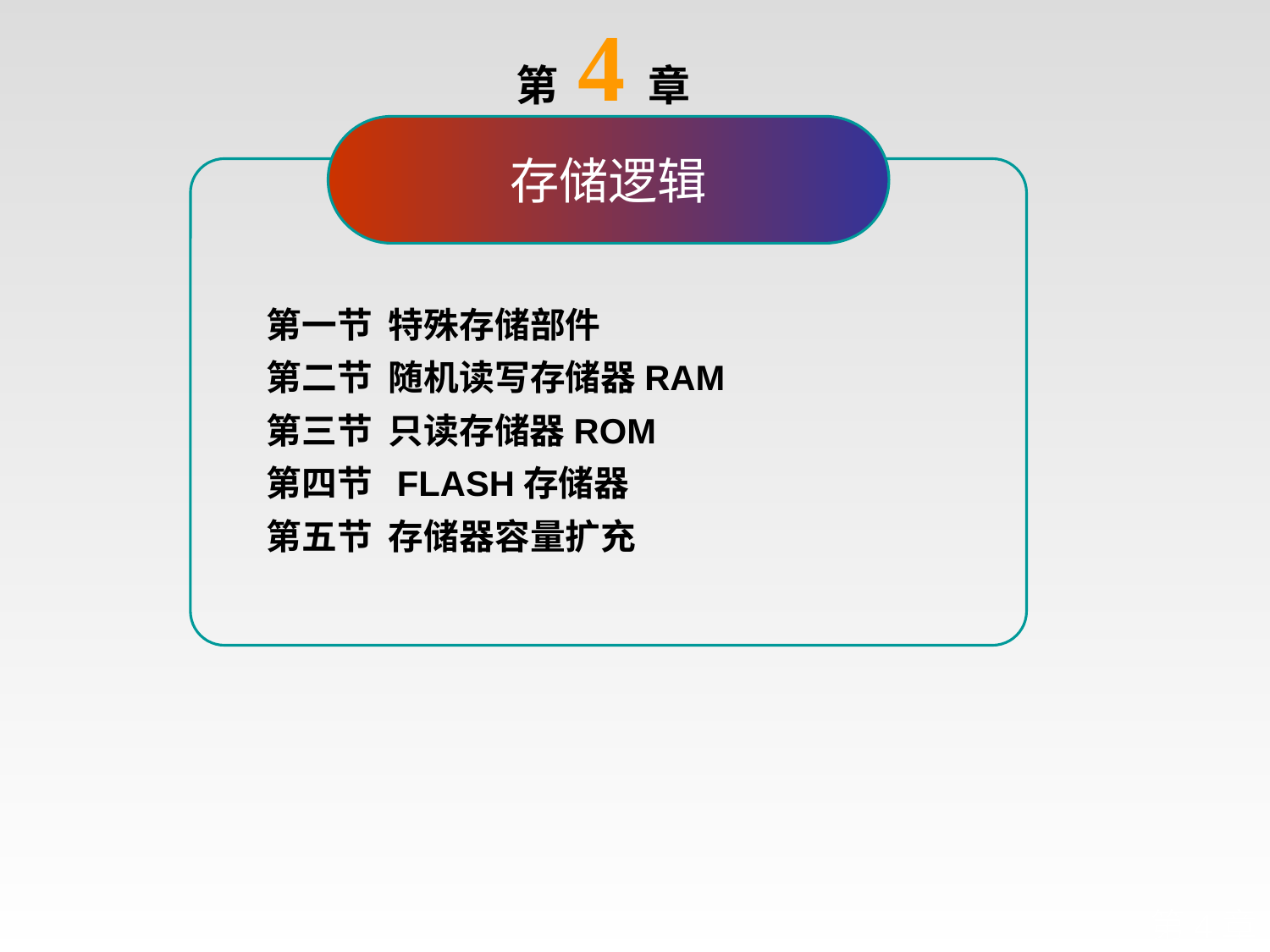

第 4章
存储逻辑

第一节  特殊存储部件
第二节  随机读写存储器RAM
第三节  只读存储器ROM
第四节  FLASH存储器
第五节  存储器容量扩充
第4章